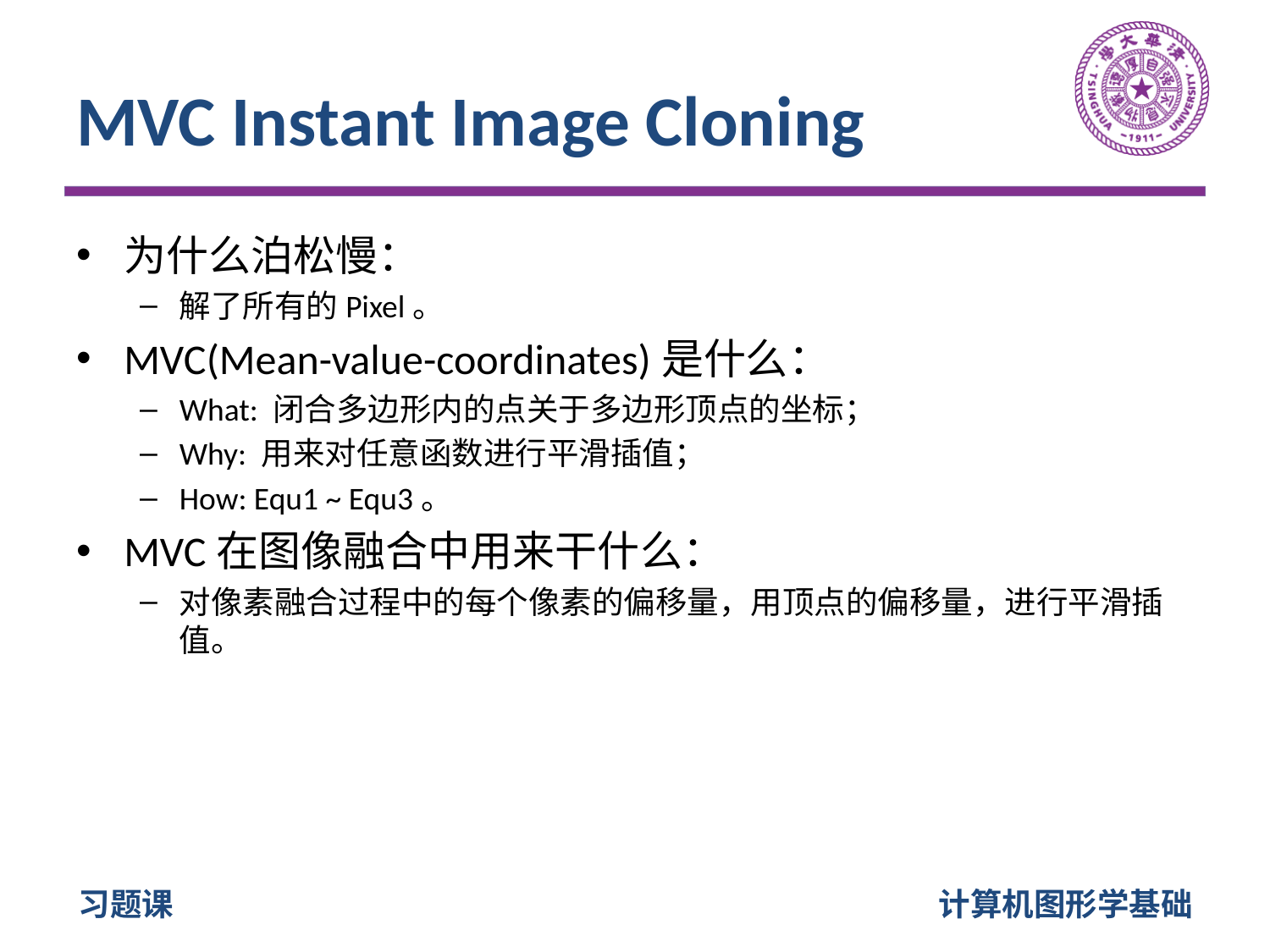

# MVC Instant Image Cloning
为什么泊松慢：
解了所有的Pixel。
MVC(Mean-value-coordinates)是什么：
What: 闭合多边形内的点关于多边形顶点的坐标；
Why: 用来对任意函数进行平滑插值；
How: Equ1 ~ Equ3。
MVC在图像融合中用来干什么：
对像素融合过程中的每个像素的偏移量，用顶点的偏移量，进行平滑插值。